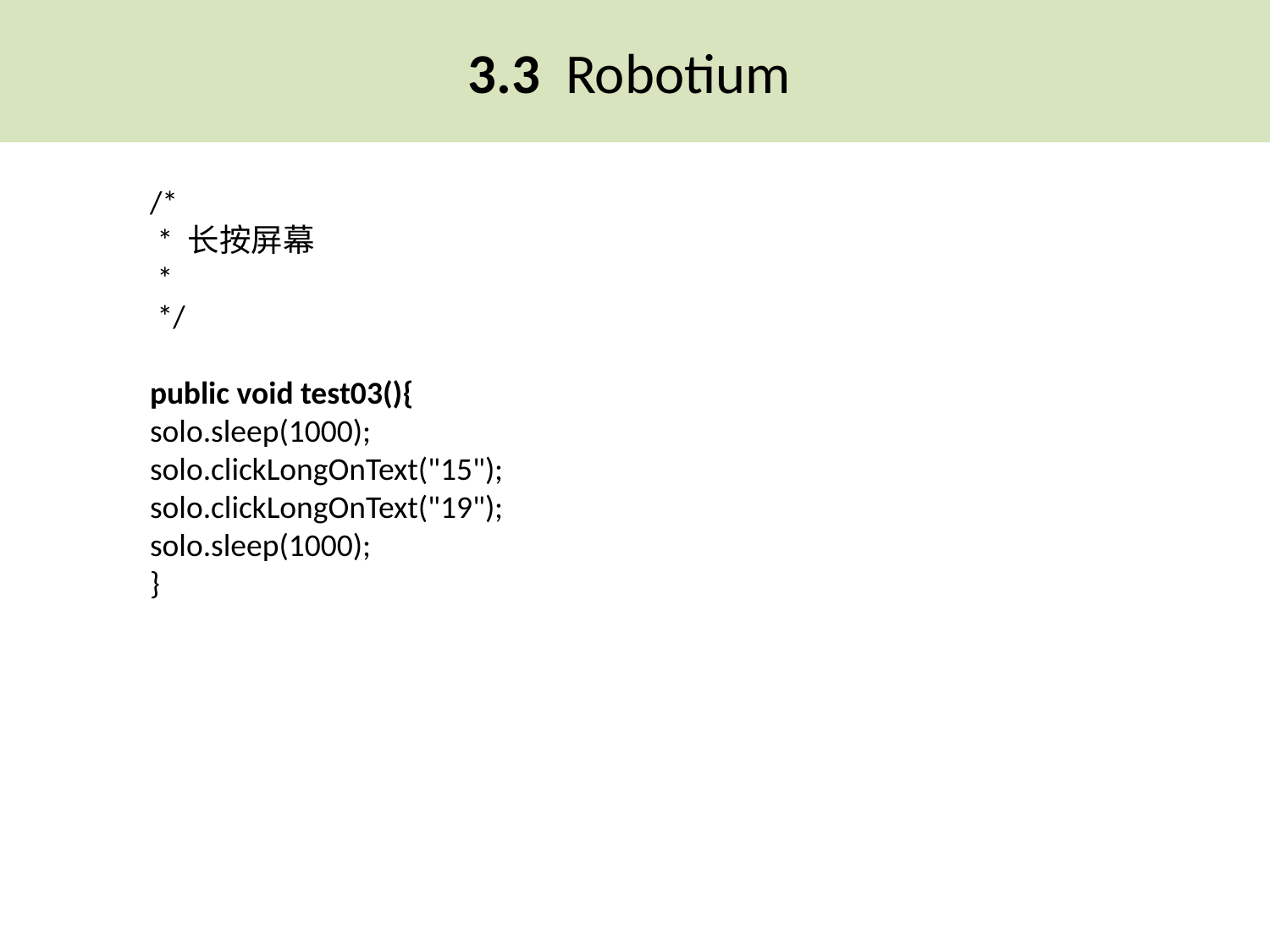

3.3  Robotium

/*
 * 长按屏幕
 *
 */

public void test03(){
solo.sleep(1000);
solo.clickLongOnText("15");
solo.clickLongOnText("19");
solo.sleep(1000);
}